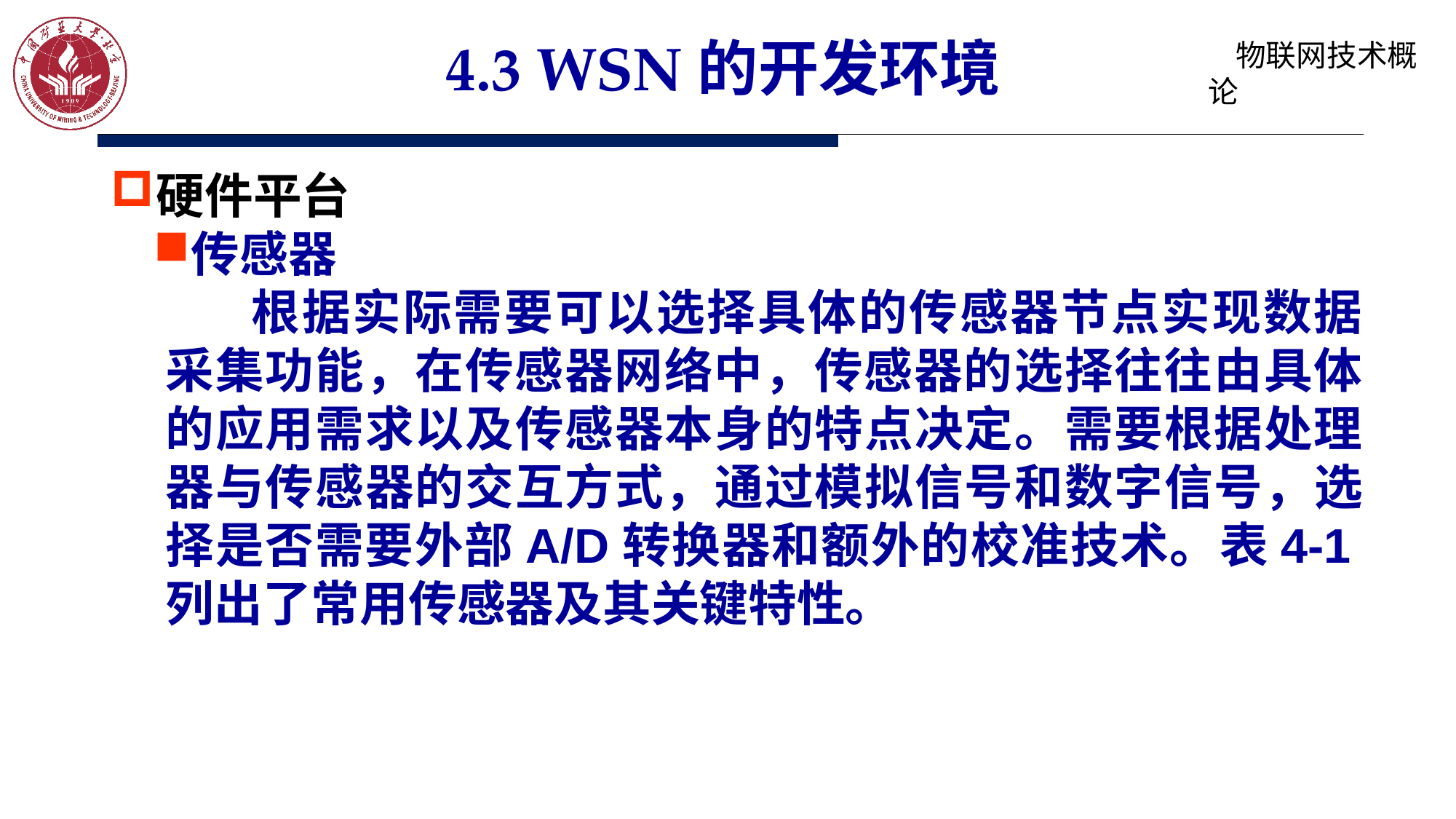

# 4.3 WSN的开发环境
硬件平台
传感器
根据实际需要可以选择具体的传感器节点实现数据采集功能，在传感器网络中，传感器的选择往往由具体的应用需求以及传感器本身的特点决定。需要根据处理器与传感器的交互方式，通过模拟信号和数字信号，选择是否需要外部A/D转换器和额外的校准技术。表4-1列出了常用传感器及其关键特性。